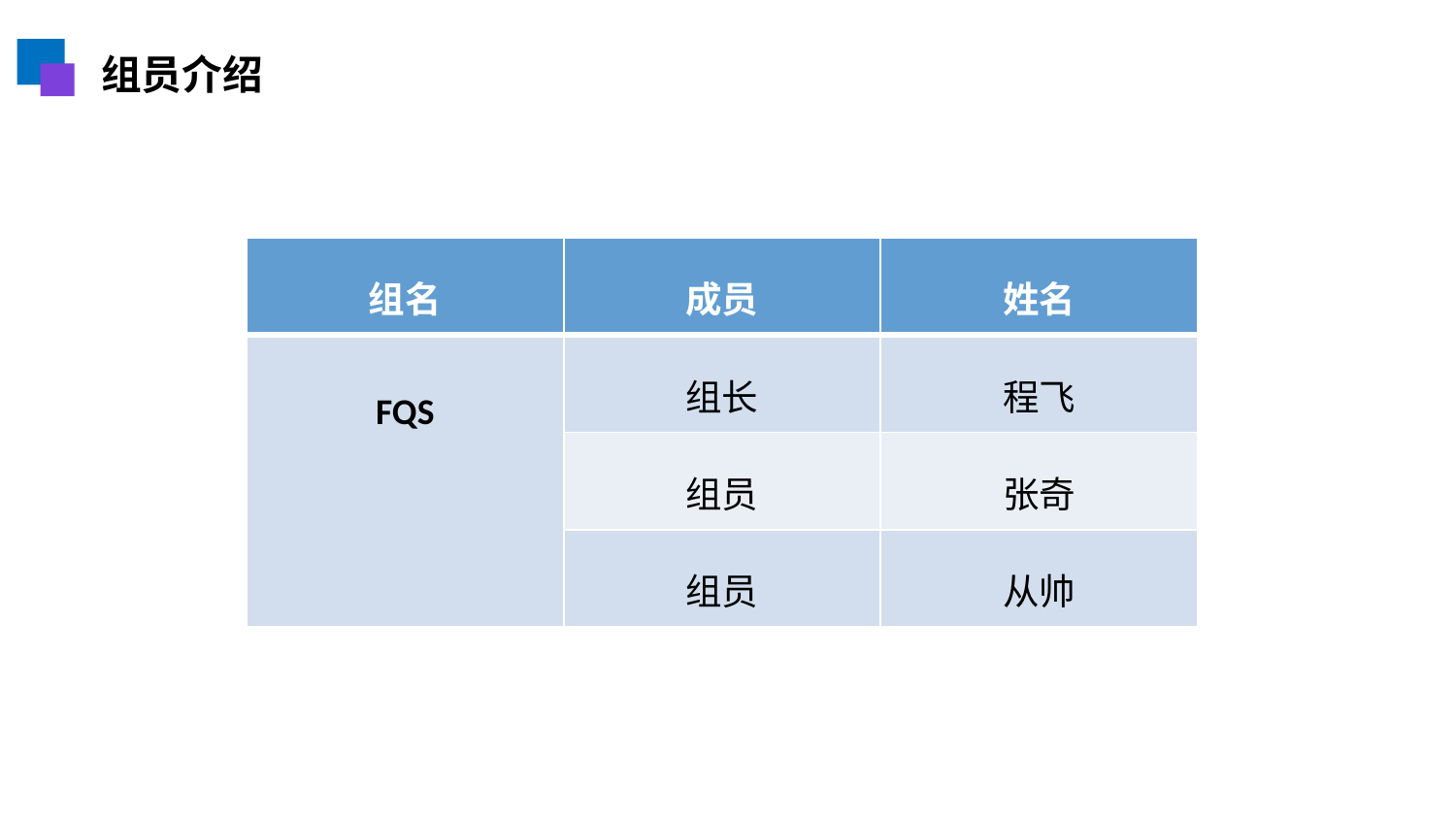

组员介绍
| 组名 | 成员 | 姓名 |
| --- | --- | --- |
| FQS | 组长 | 程飞 |
|  | 组员 | 张奇 |
|  | 组员 | 从帅 |
15